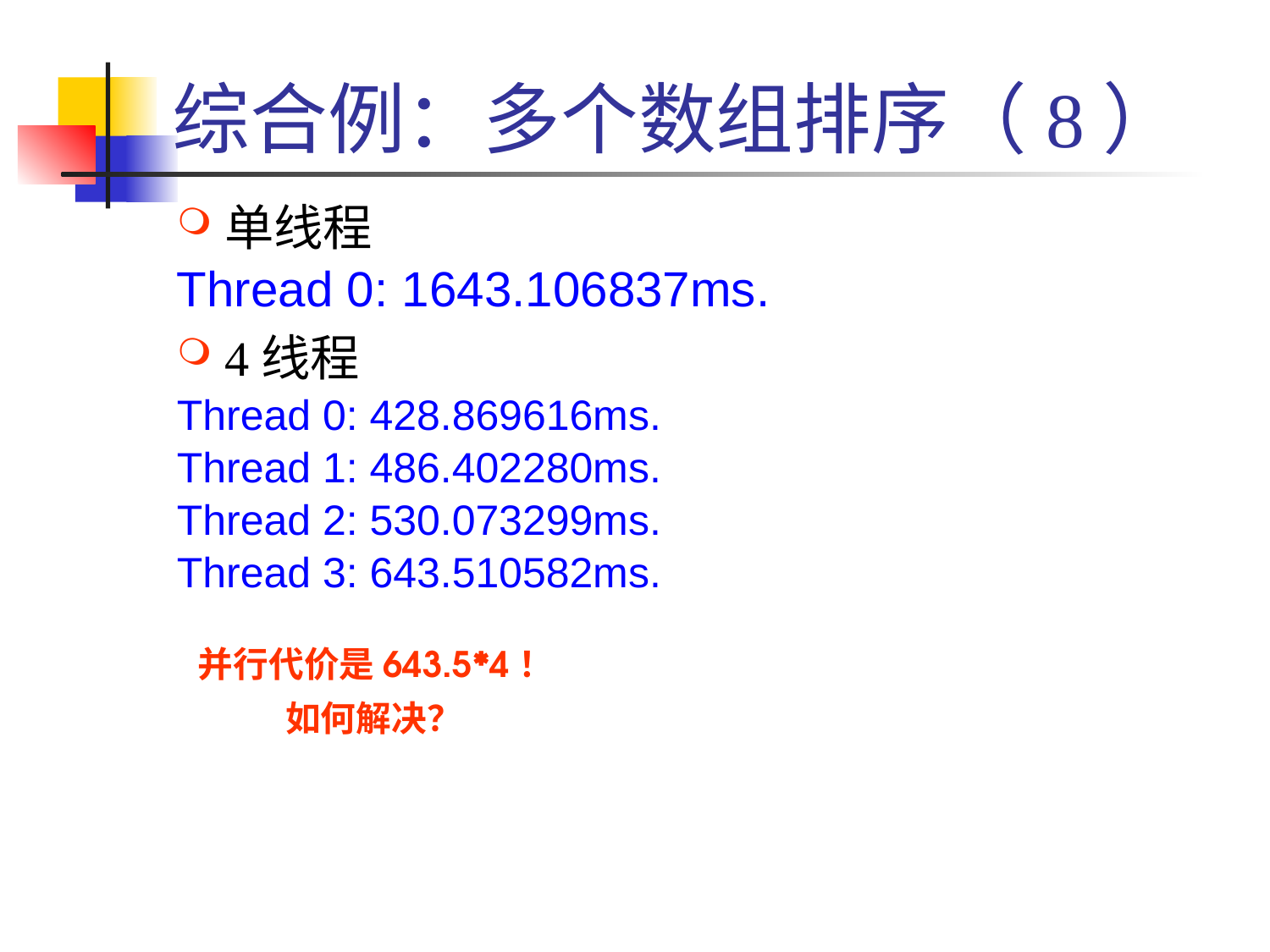

# 综合例：多个数组排序（8）
单线程
Thread 0: 1643.106837ms.
4线程
Thread 0: 428.869616ms.
Thread 1: 486.402280ms.
Thread 2: 530.073299ms.
Thread 3: 643.510582ms.

并行代价是643.5*4！
如何解决？